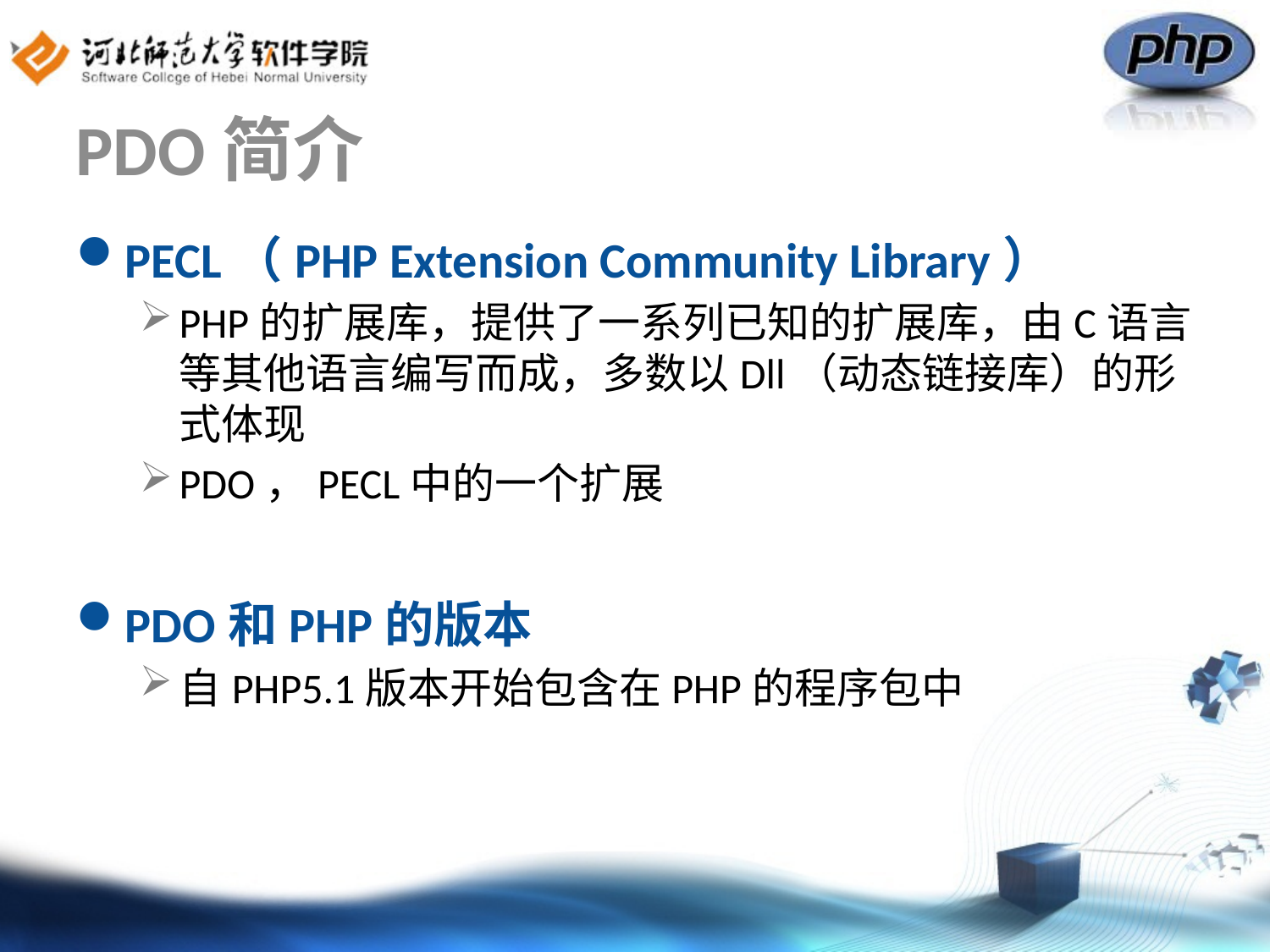

# PDO简介
PECL（PHP Extension Community Library）
PHP的扩展库，提供了一系列已知的扩展库，由C语言等其他语言编写而成，多数以Dll（动态链接库）的形式体现
PDO，PECL中的一个扩展

PDO和PHP的版本
自PHP5.1版本开始包含在PHP的程序包中